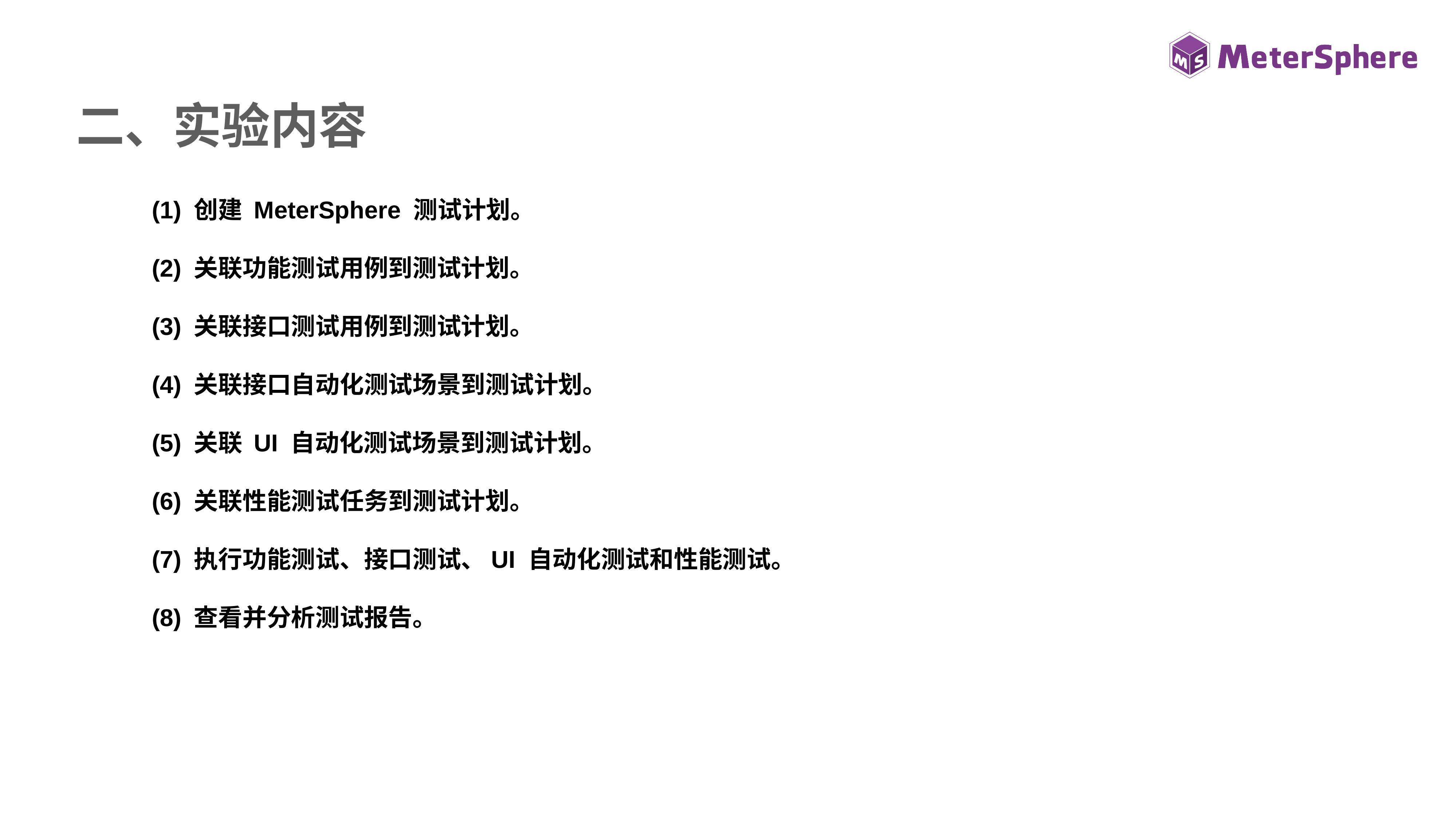

二、实验内容
(1) 创建 MeterSphere 测试计划。

(2) 关联功能测试用例到测试计划。

(3) 关联接口测试用例到测试计划。

(4) 关联接口自动化测试场景到测试计划。

(5) 关联 UI 自动化测试场景到测试计划。

(6) 关联性能测试任务到测试计划。

(7) 执行功能测试、接口测试、UI 自动化测试和性能测试。

(8) 查看并分析测试报告。